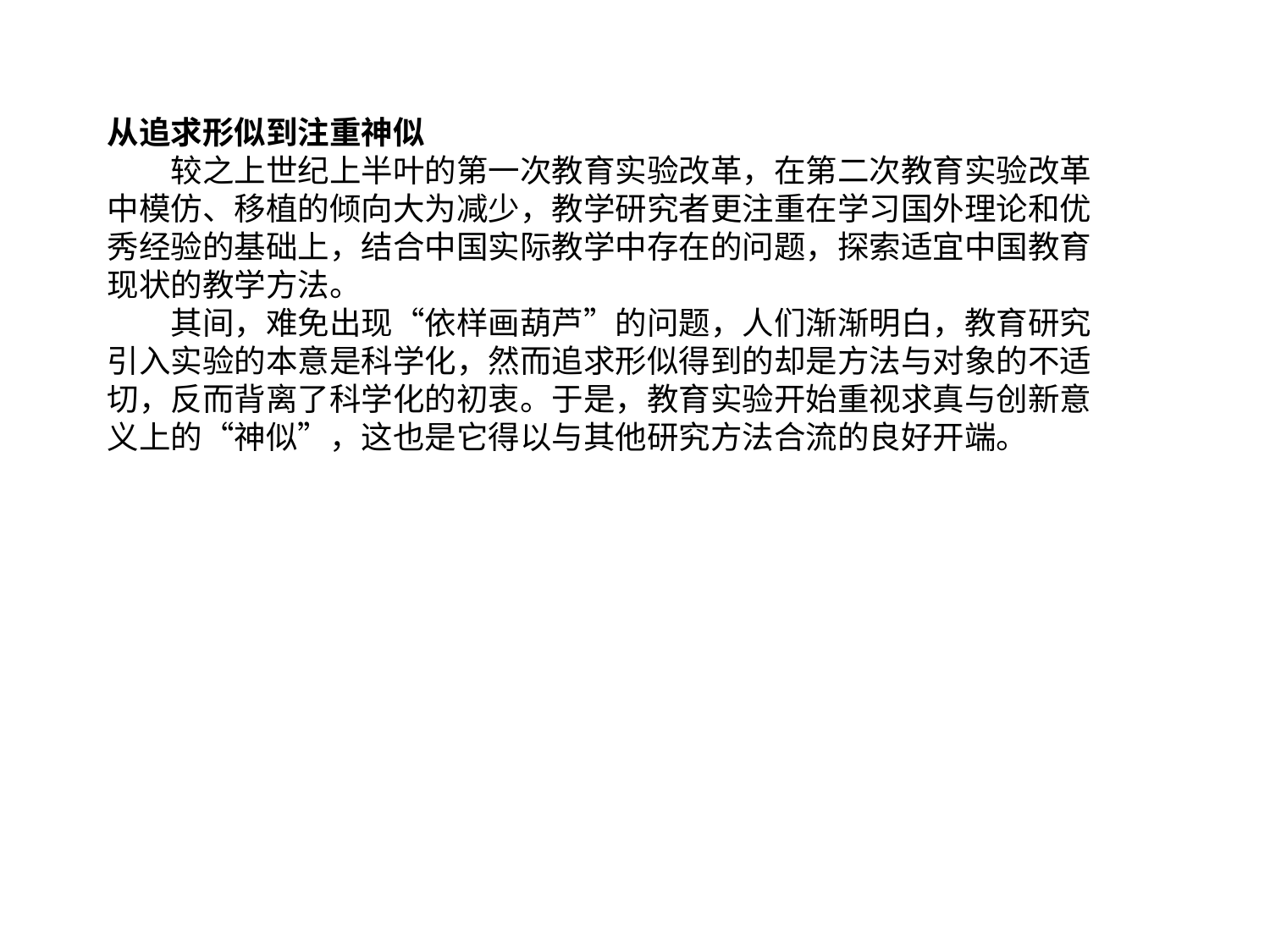

从追求形似到注重神似
　　较之上世纪上半叶的第一次教育实验改革，在第二次教育实验改革中模仿、移植的倾向大为减少，教学研究者更注重在学习国外理论和优秀经验的基础上，结合中国实际教学中存在的问题，探索适宜中国教育现状的教学方法。
　　其间，难免出现“依样画葫芦”的问题，人们渐渐明白，教育研究引入实验的本意是科学化，然而追求形似得到的却是方法与对象的不适切，反而背离了科学化的初衷。于是，教育实验开始重视求真与创新意义上的“神似”，这也是它得以与其他研究方法合流的良好开端。